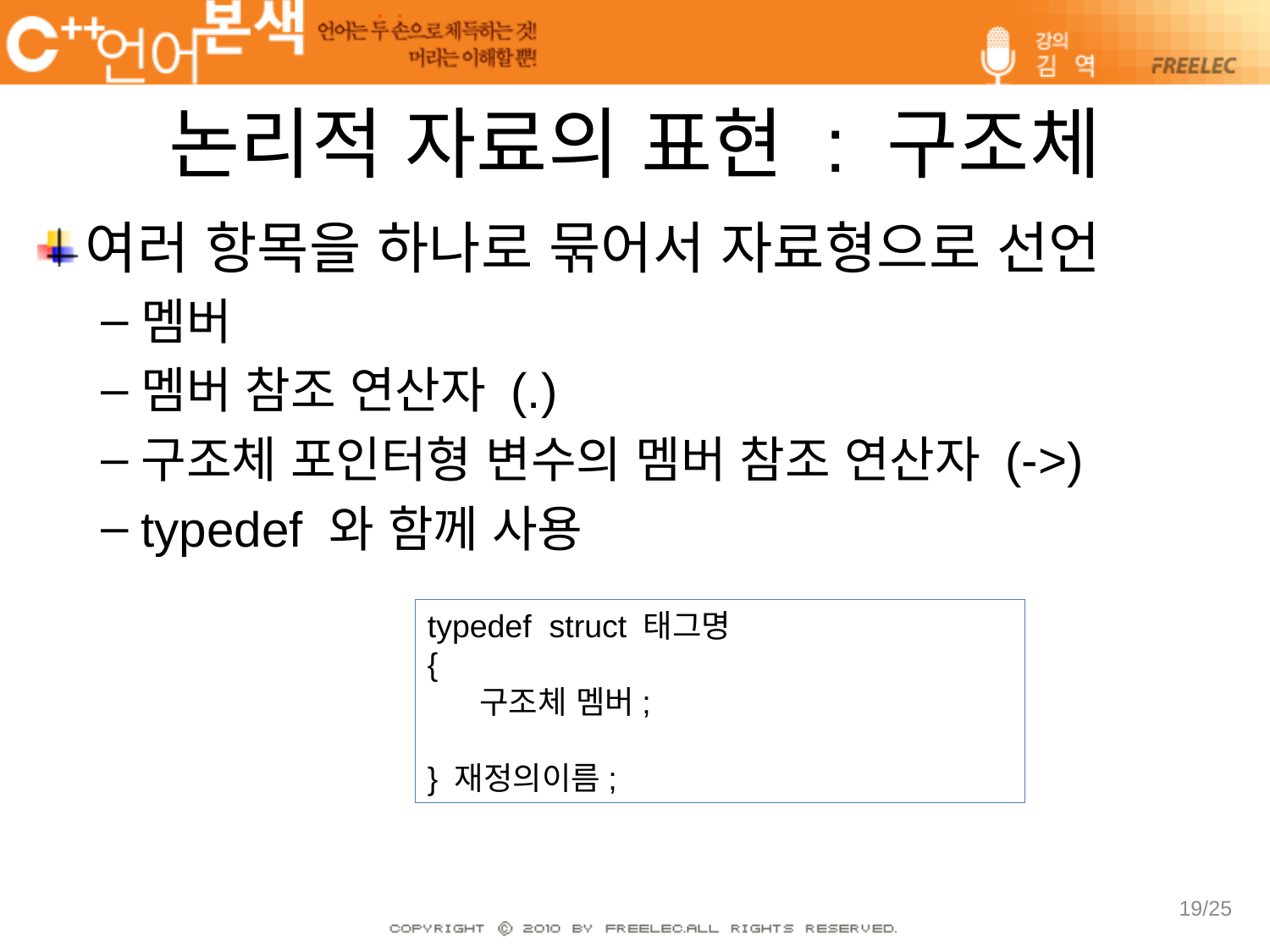

# 논리적 자료의 표현 : 구조체
여러 항목을 하나로 묶어서 자료형으로 선언
멤버
멤버 참조 연산자 (.)
구조체 포인터형 변수의 멤버 참조 연산자 (->)
typedef 와 함께 사용

typedef  struct 태그명
{
     구조체 멤버;

} 재정의이름;
19/25